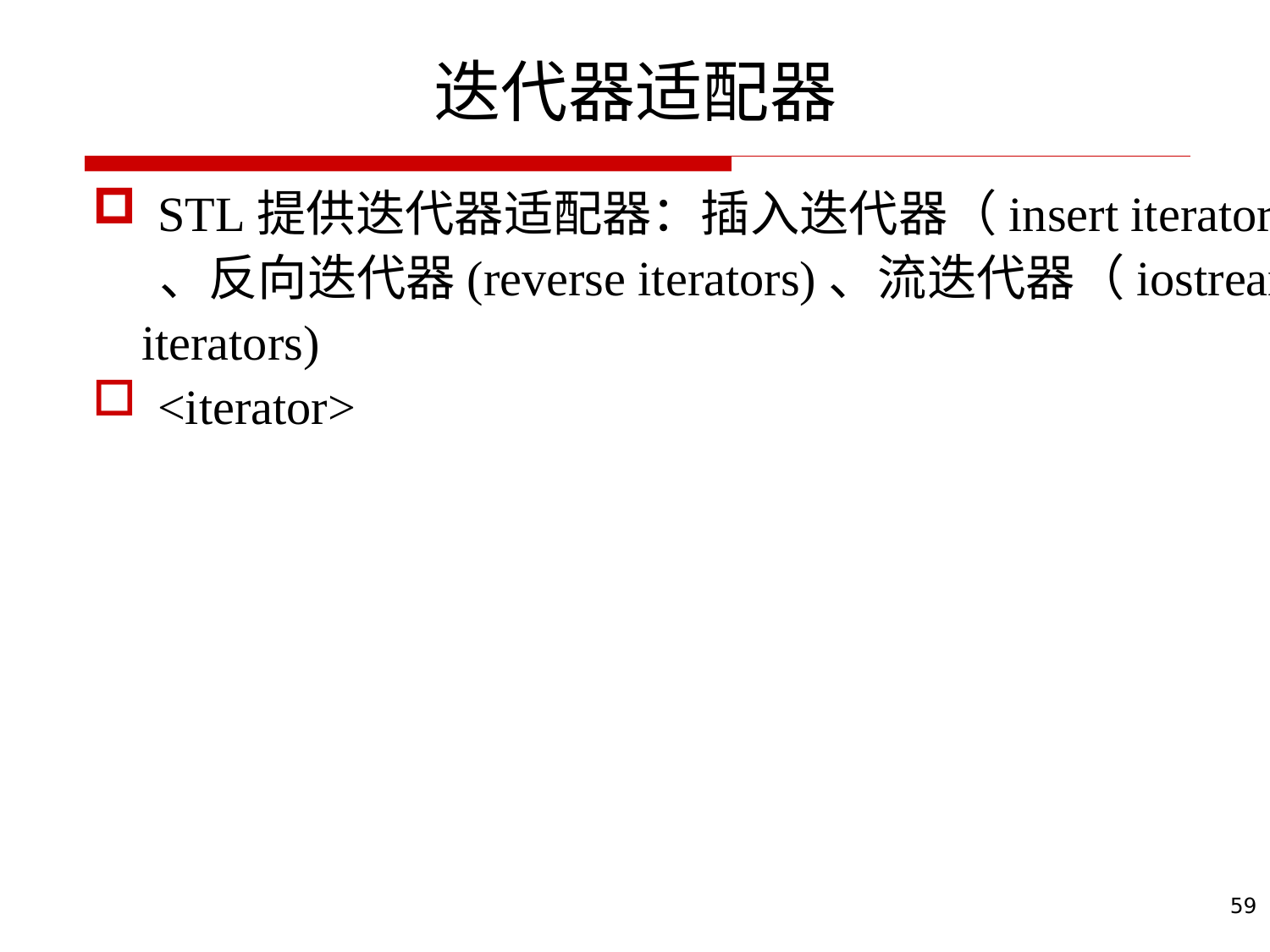

# 迭代器适配器
STL提供迭代器适配器：插入迭代器（insert iterators)
     、反向迭代器(reverse iterators)、流迭代器（iostream
    iterators)
<iterator>
59